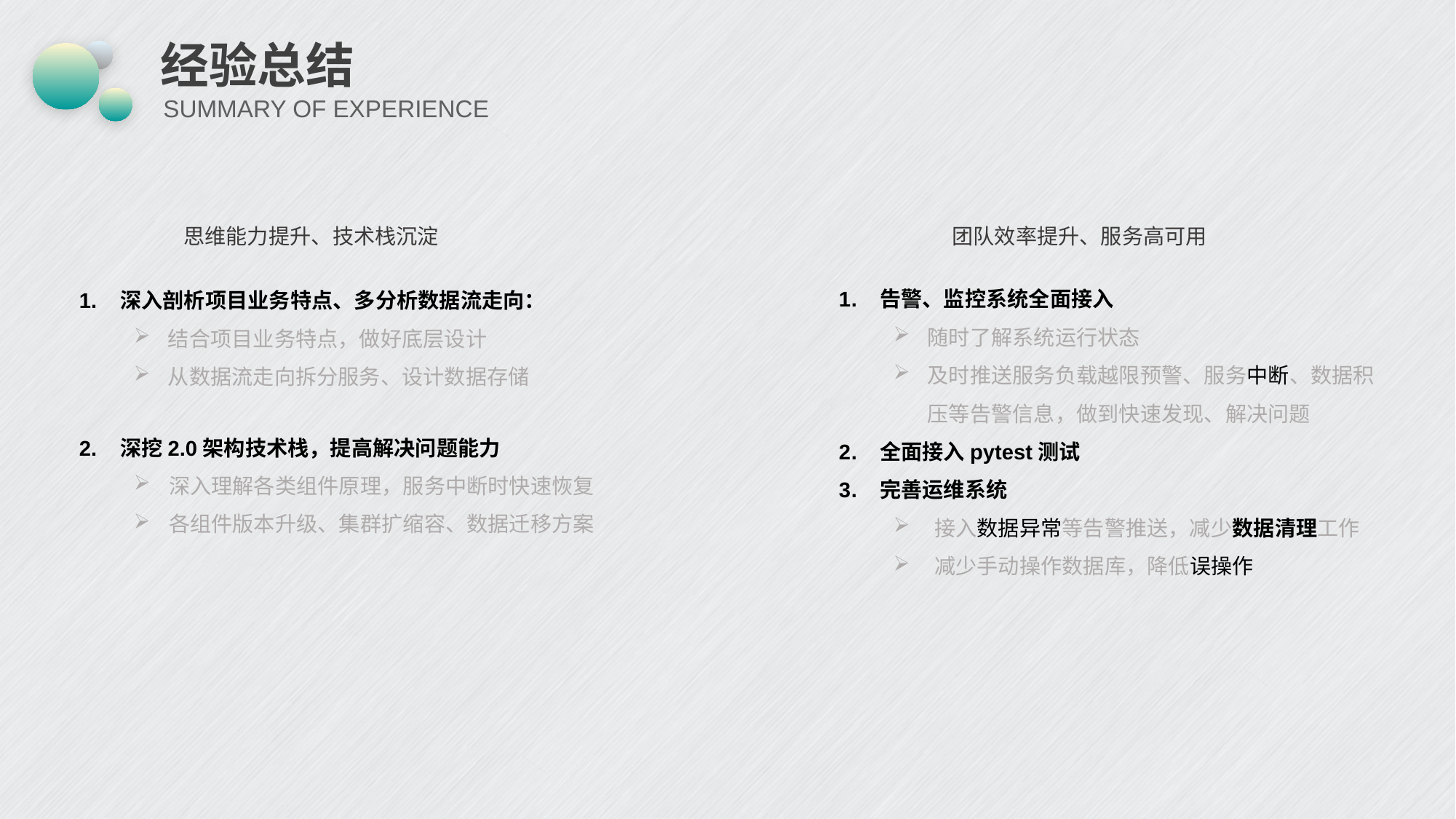

# 经验总结
SUMMARY OF EXPERIENCE
思维能力提升、技术栈沉淀
团队效率提升、服务高可用
告警、监控系统全面接入
随时了解系统运行状态
及时推送服务负载越限预警、服务中断、数据积压等告警信息，做到快速发现、解决问题
全面接入pytest测试
完善运维系统
接入数据异常等告警推送，减少数据清理工作
减少手动操作数据库，降低误操作
1.   深入剖析项目业务特点、多分析数据流走向：
结合项目业务特点，做好底层设计
从数据流走向拆分服务、设计数据存储

2.   深挖2.0架构技术栈，提高解决问题能力
  深入理解各类组件原理，服务中断时快速恢复
  各组件版本升级、集群扩缩容、数据迁移方案